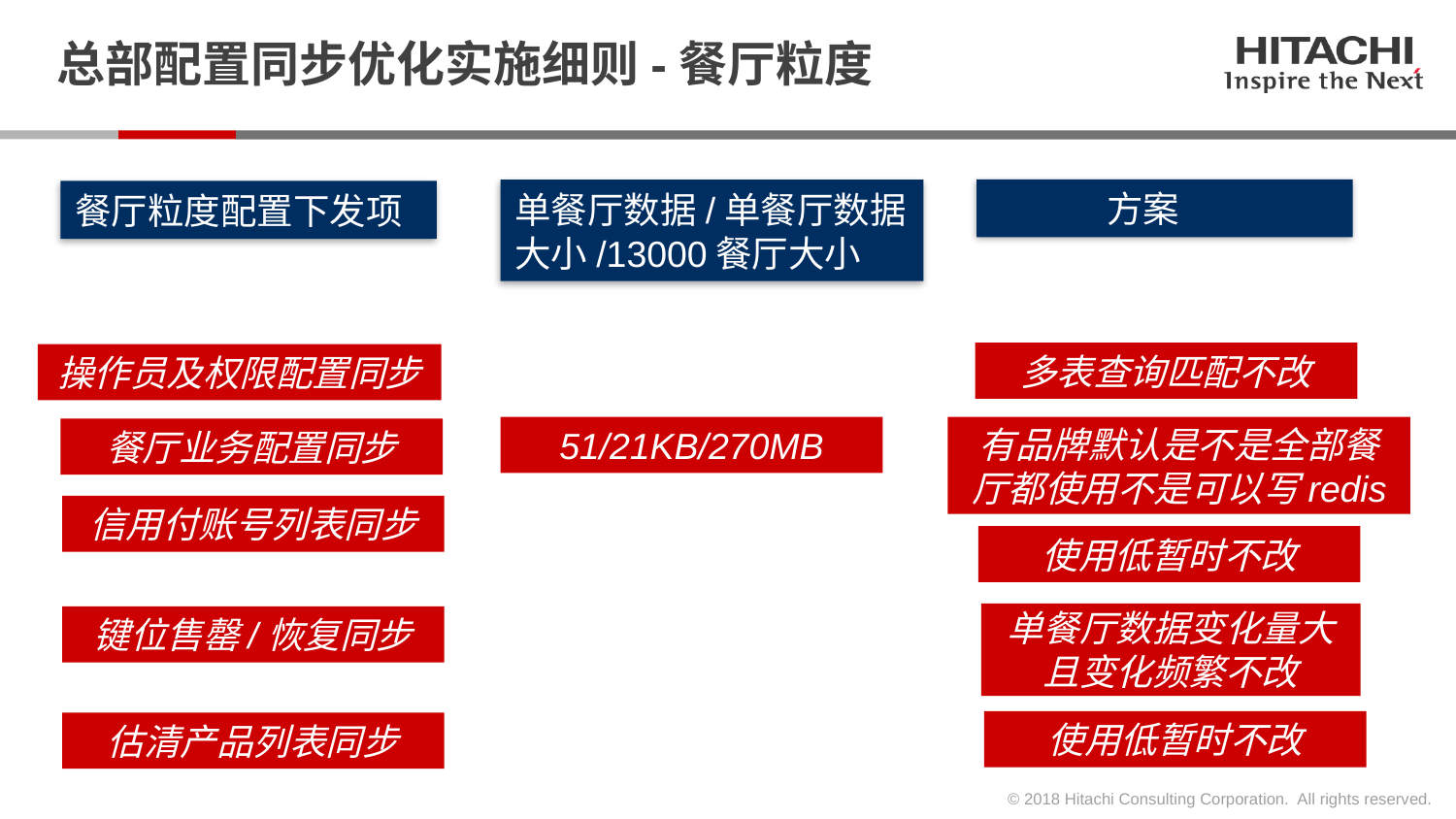

# 总部配置同步优化实施细则-餐厅粒度
单餐厅数据/单餐厅数据大小/13000餐厅大小
             方案
餐厅粒度配置下发项
多表查询匹配不改
操作员及权限配置同步
51/21KB/270MB
有品牌默认是不是全部餐厅都使用不是可以写redis
餐厅业务配置同步
信用付账号列表同步
使用低暂时不改
单餐厅数据变化量大且变化频繁不改
键位售罄/恢复同步
使用低暂时不改
估清产品列表同步